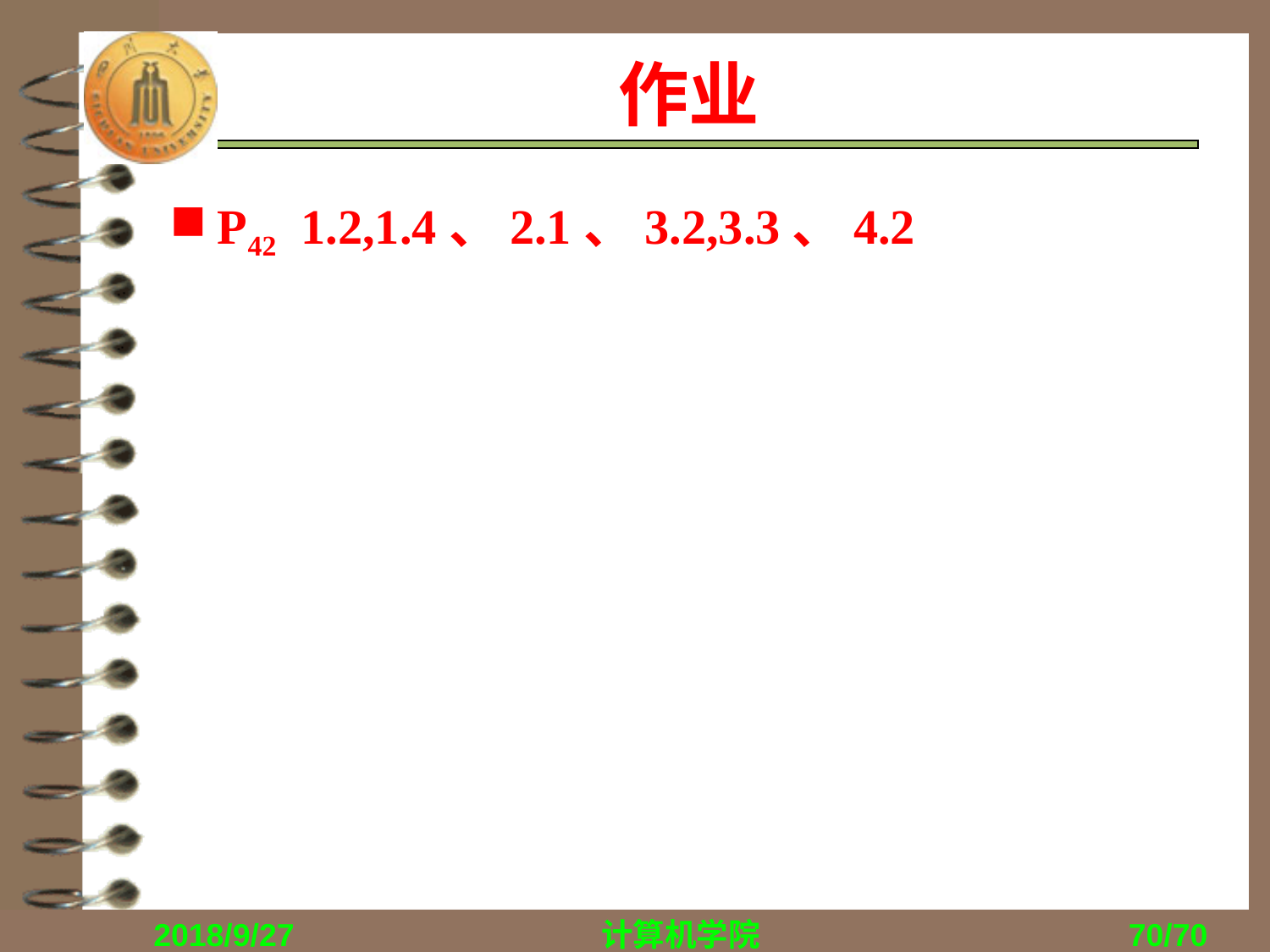

# 作业
P42  1.2,1.4、2.1、3.2,3.3、4.2
2018/9/27
计算机学院
70/70